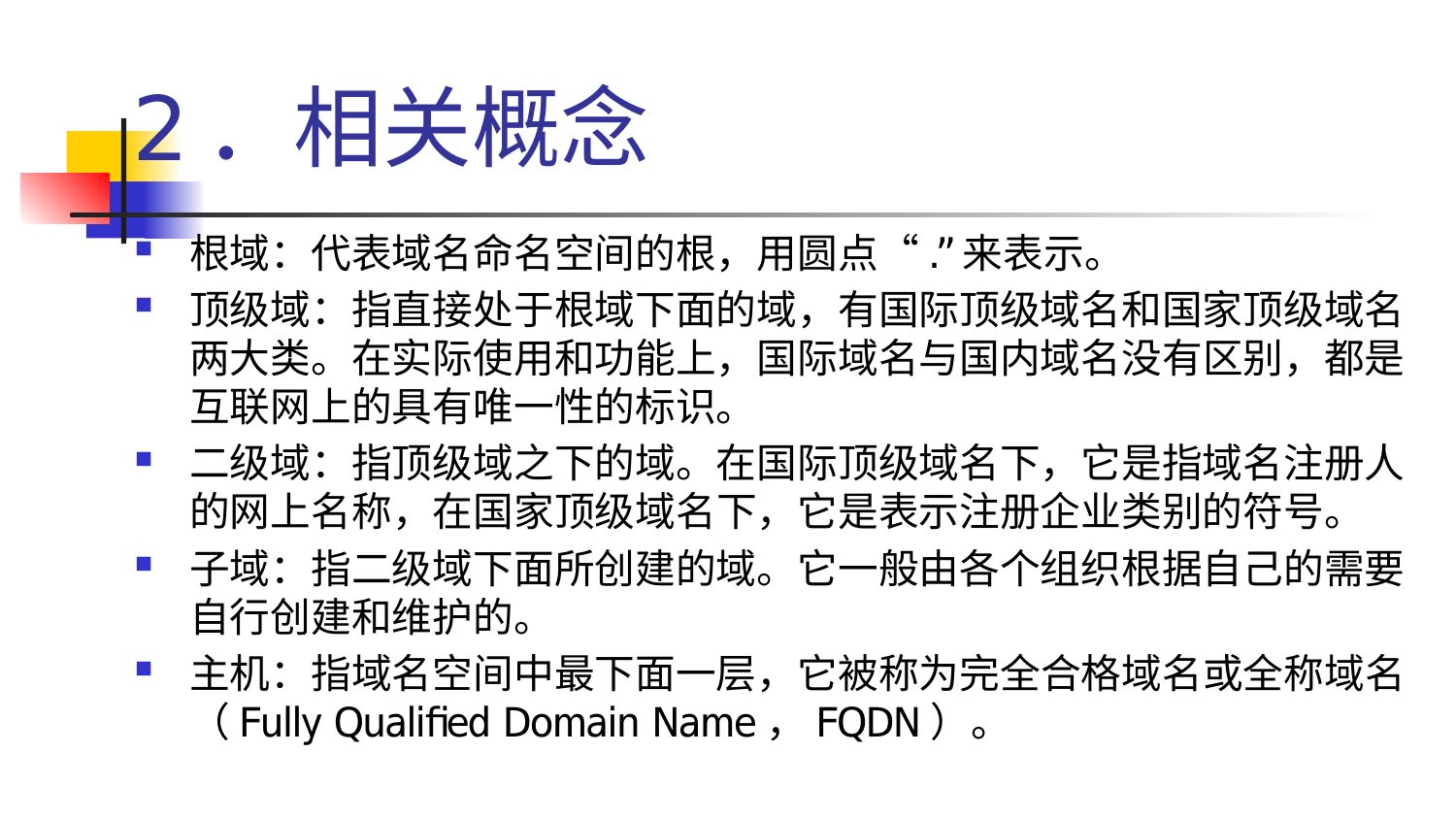

# 2．相关概念
根域：代表域名命名空间的根，用圆点“.”来表示。
顶级域：指直接处于根域下面的域，有国际顶级域名和国家顶级域名两大类。在实际使用和功能上，国际域名与国内域名没有区别，都是互联网上的具有唯一性的标识。
二级域：指顶级域之下的域。在国际顶级域名下，它是指域名注册人的网上名称，在国家顶级域名下，它是表示注册企业类别的符号。
子域：指二级域下面所创建的域。它一般由各个组织根据自己的需要自行创建和维护的。
主机：指域名空间中最下面一层，它被称为完全合格域名或全称域名（Fully Qualified Domain Name，FQDN）。